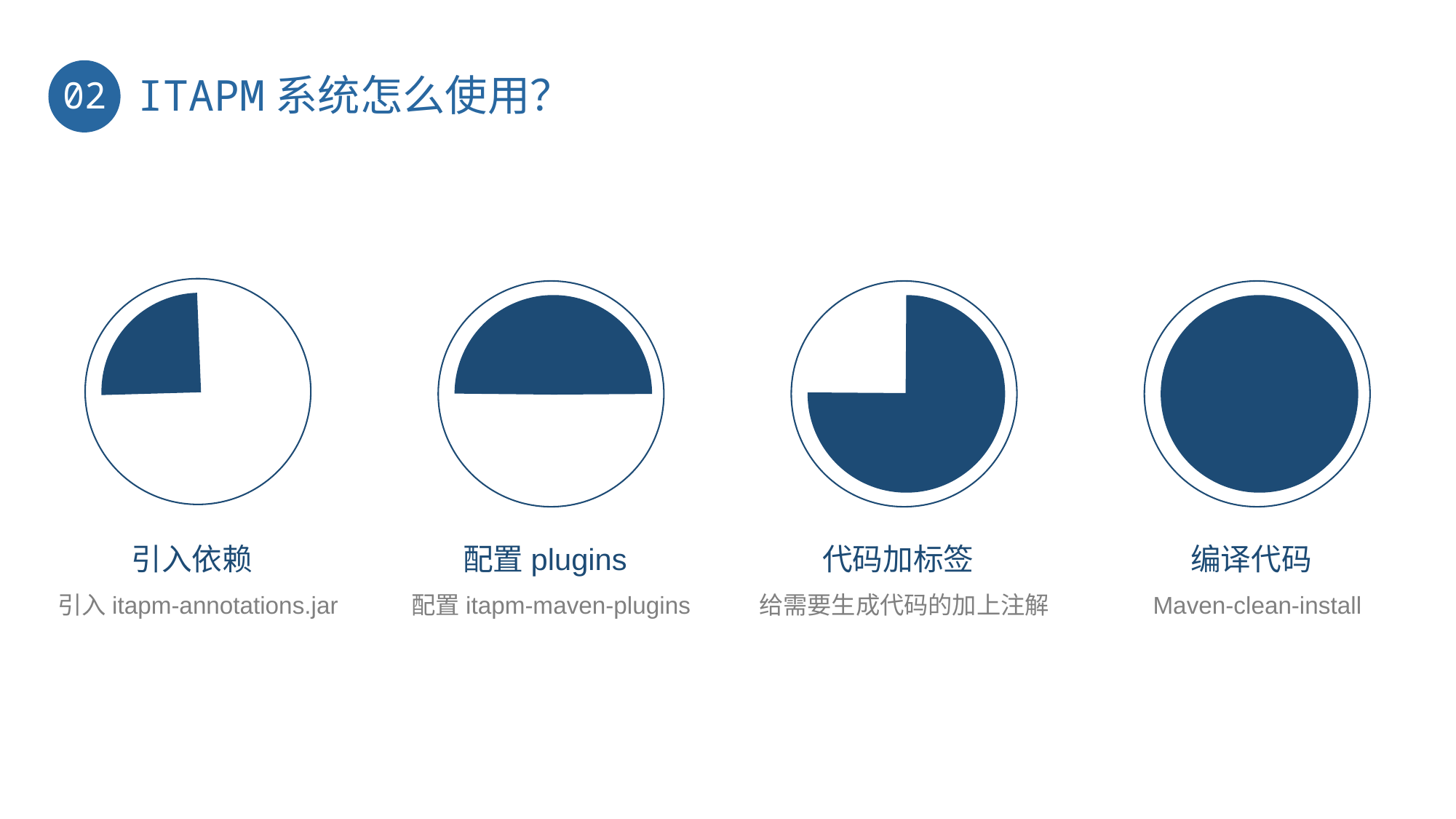

ITAPM系统怎么使用？
02

引入依赖
引入itapm-annotations.jar
配置plugins
配置itapm-maven-plugins
代码加标签
给需要生成代码的加上注解
编译代码
Maven-clean-install